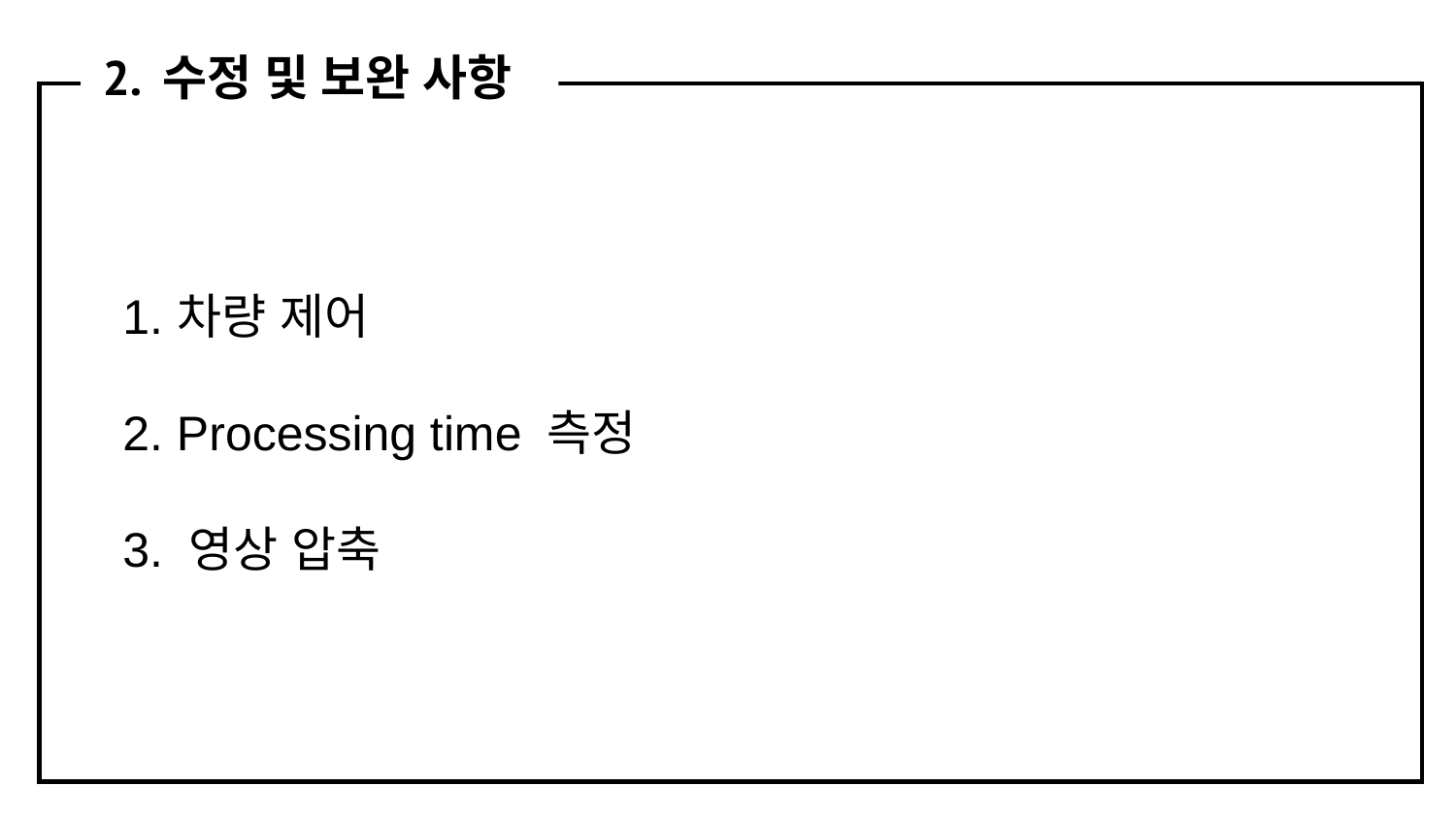

2. 수정 및 보완 사항

차량 제어

2. Processing time 측정

3. 영상 압축